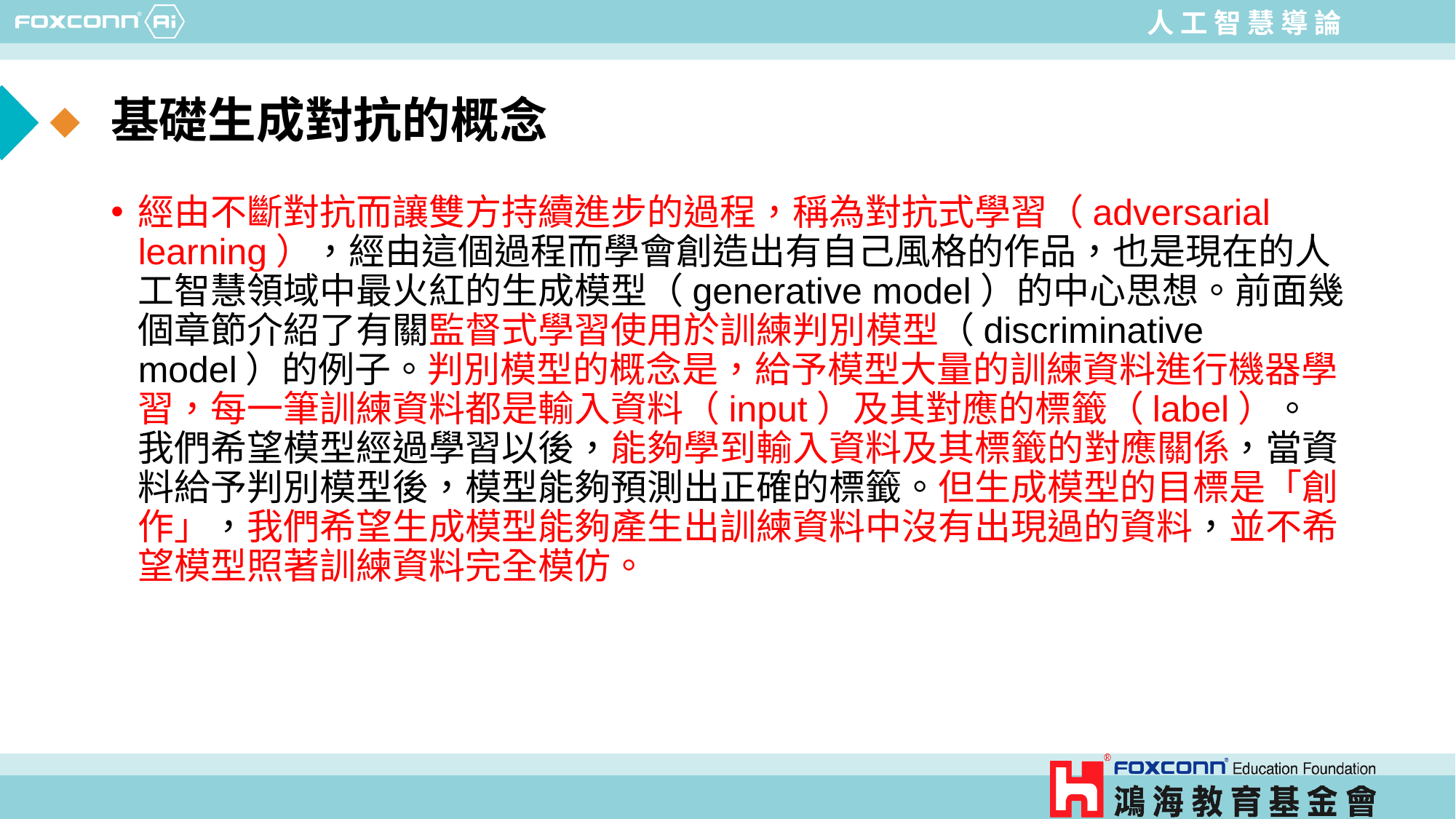

# 基礎生成對抗的概念
經由不斷對抗而讓雙方持續進步的過程，稱為對抗式學習（adversarial learning），經由這個過程而學會創造出有自己風格的作品，也是現在的人工智慧領域中最火紅的生成模型（generative model）的中心思想。前面幾個章節介紹了有關監督式學習使用於訓練判別模型（discriminative model）的例子。判別模型的概念是，給予模型大量的訓練資料進行機器學習，每一筆訓練資料都是輸入資料（input）及其對應的標籤（label）。我們希望模型經過學習以後，能夠學到輸入資料及其標籤的對應關係，當資料給予判別模型後，模型能夠預測出正確的標籤。但生成模型的目標是「創作」，我們希望生成模型能夠產生出訓練資料中沒有出現過的資料，並不希望模型照著訓練資料完全模仿。